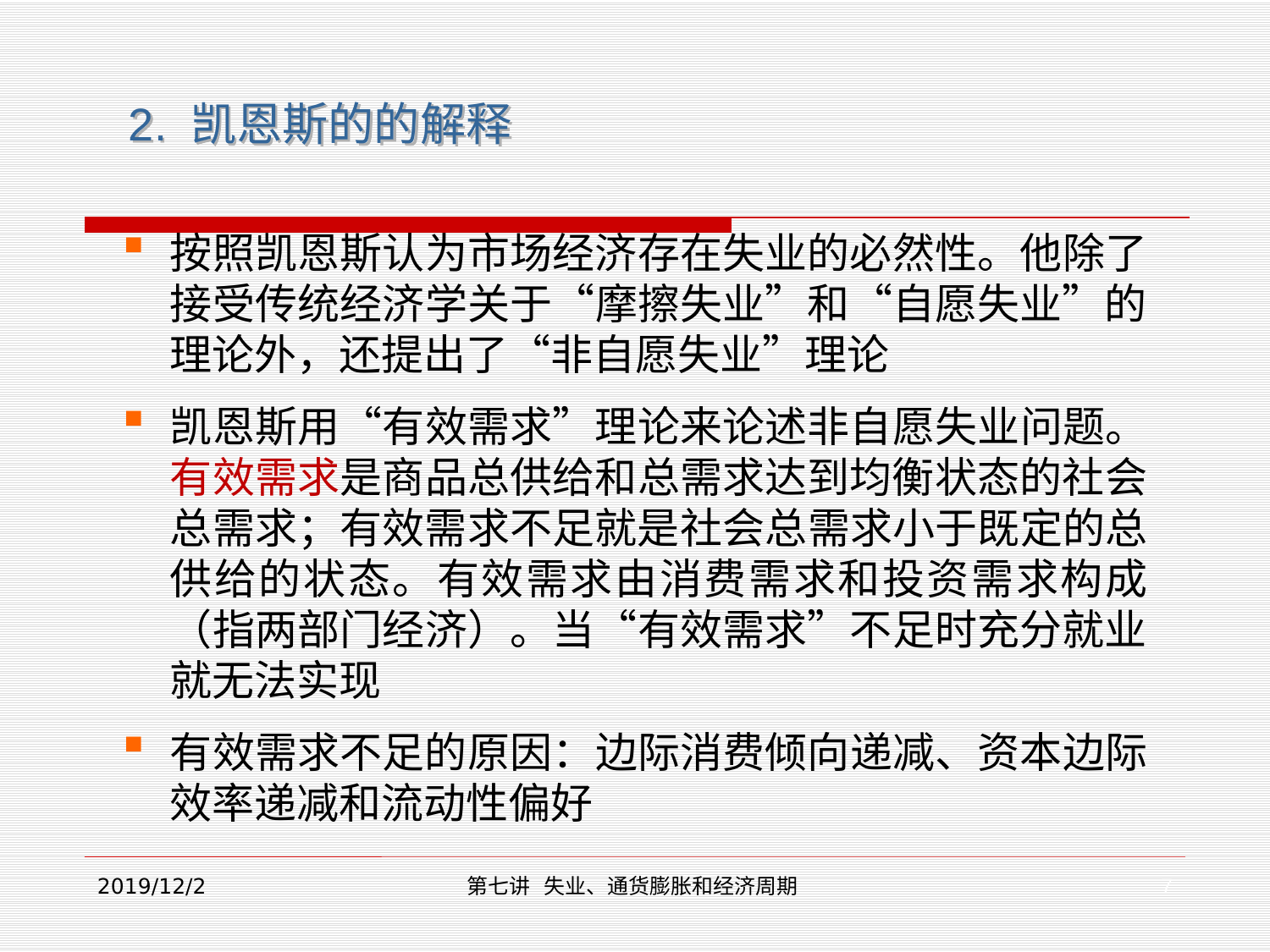

2. 凯恩斯的的解释
按照凯恩斯认为市场经济存在失业的必然性。他除了接受传统经济学关于“摩擦失业”和“自愿失业”的理论外，还提出了“非自愿失业”理论
凯恩斯用“有效需求”理论来论述非自愿失业问题。有效需求是商品总供给和总需求达到均衡状态的社会总需求；有效需求不足就是社会总需求小于既定的总供给的状态。有效需求由消费需求和投资需求构成（指两部门经济）。当“有效需求”不足时充分就业就无法实现
有效需求不足的原因：边际消费倾向递减、资本边际效率递减和流动性偏好
7
2019/12/2
第七讲   失业、通货膨胀和经济周期